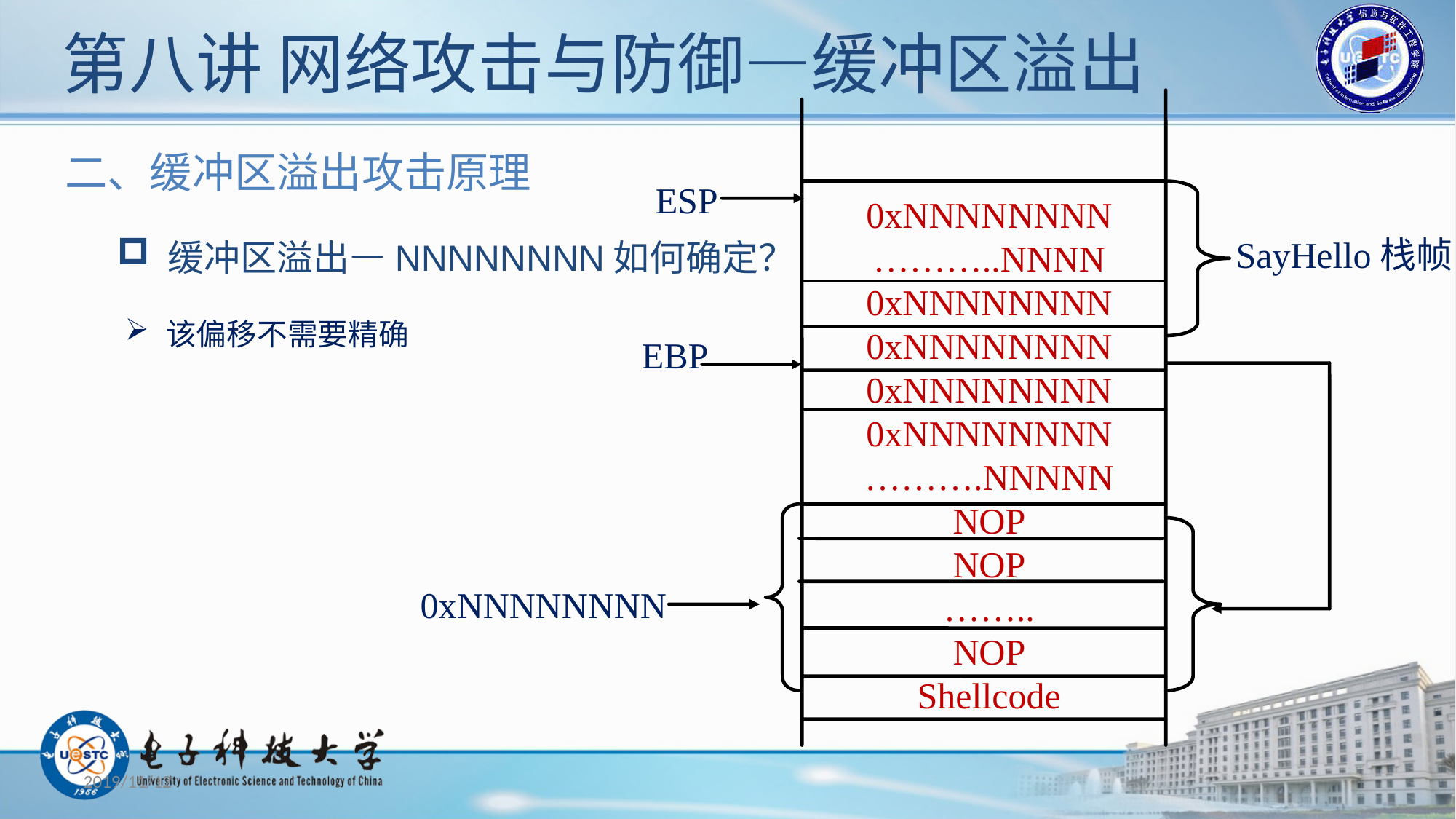

# 第八讲 网络攻击与防御—缓冲区溢出

ESP

0xNNNNNNNN
………..NNNN
0xNNNNNNNN
0xNNNNNNNN
0xNNNNNNNN
0xNNNNNNNN
……….NNNNN
NOP
NOP
……..
NOP
Shellcode

EBP

0xNNNNNNNN

 SayHello栈帧
二、缓冲区溢出攻击原理
 缓冲区溢出—NNNNNNNN如何确定？
该偏移不需要精确
2019/11/12